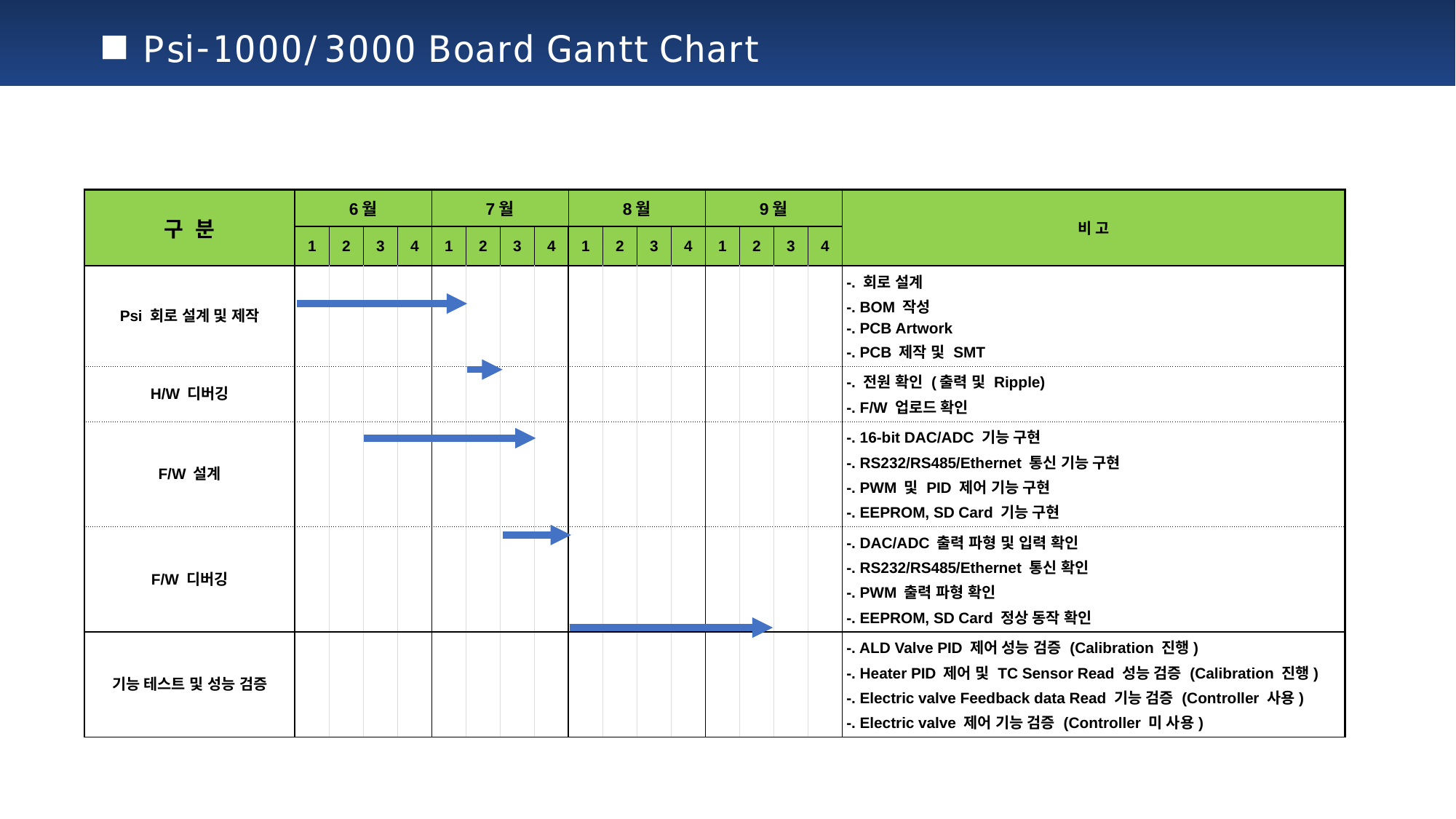

2. Test 항목 -  1) calibration - HF
        ■ Psi-1000/3000 Board Gantt Chart
| 구 분 | 6월 |  |  |  | 7월 |  |  |  | 8월 |  |  |  | 9월 |  |  |  | 비 고 |
| --- | --- | --- | --- | --- | --- | --- | --- | --- | --- | --- | --- | --- | --- | --- | --- | --- | --- |
|  | 1 | 2 | 3 | 4 | 1 | 2 | 3 | 4 | 1 | 2 | 3 | 4 | 1 | 2 | 3 | 4 |  |
| Psi 회로 설계 및 제작 |  |  |  |  |  |  |  |  |  |  |  |  |  |  |  |  | -. 회로 설계 -. BOM 작성 -. PCB Artwork -. PCB 제작 및 SMT |
| H/W 디버깅 |  |  |  |  |  |  |  |  |  |  |  |  |  |  |  |  | -. 전원 확인 (출력 및 Ripple) -. F/W 업로드 확인 |
| F/W 설계 |  |  |  |  |  |  |  |  |  |  |  |  |  |  |  |  | -. 16-bit DAC/ADC 기능 구현 -. RS232/RS485/Ethernet 통신 기능 구현 -. PWM 및 PID 제어 기능 구현 -. EEPROM, SD Card 기능 구현 |
| F/W 디버깅 |  |  |  |  |  |  |  |  |  |  |  |  |  |  |  |  | -. DAC/ADC 출력 파형 및 입력 확인 -. RS232/RS485/Ethernet 통신 확인 -. PWM 출력 파형 확인 -. EEPROM, SD Card 정상 동작 확인 |
| 기능 테스트 및 성능 검증 |  |  |  |  |  |  |  |  |  |  |  |  |  |  |  |  | -. ALD Valve PID 제어 성능 검증 (Calibration 진행) -. Heater PID 제어 및 TC Sensor Read 성능 검증 (Calibration 진행) -. Electric valve Feedback data Read 기능 검증 (Controller 사용) -. Electric valve 제어 기능 검증 (Controller 미 사용) |